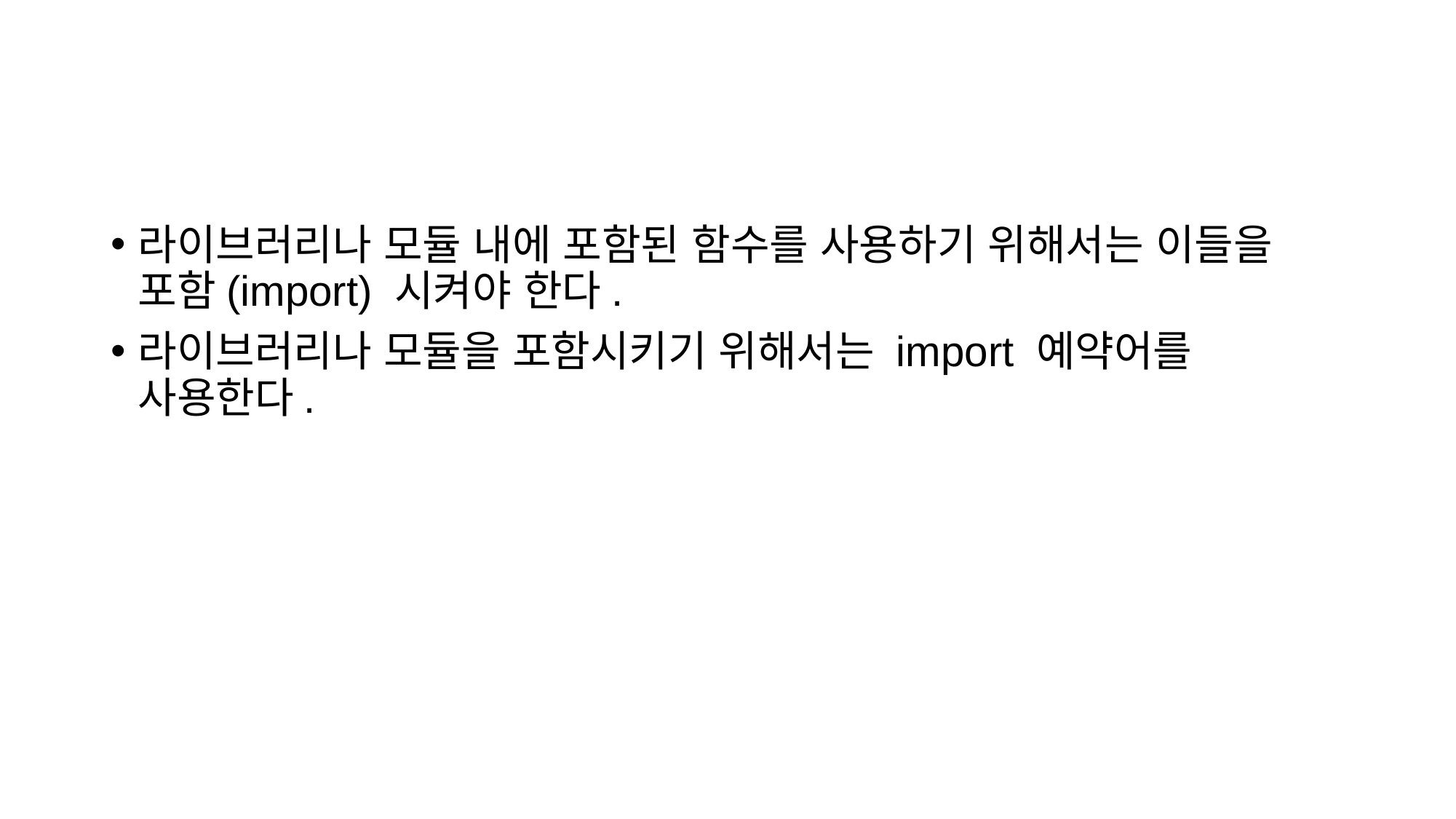

#
라이브러리나 모듈 내에 포함된 함수를 사용하기 위해서는 이들을 포함(import) 시켜야 한다.
라이브러리나 모듈을 포함시키기 위해서는 import 예약어를 사용한다.